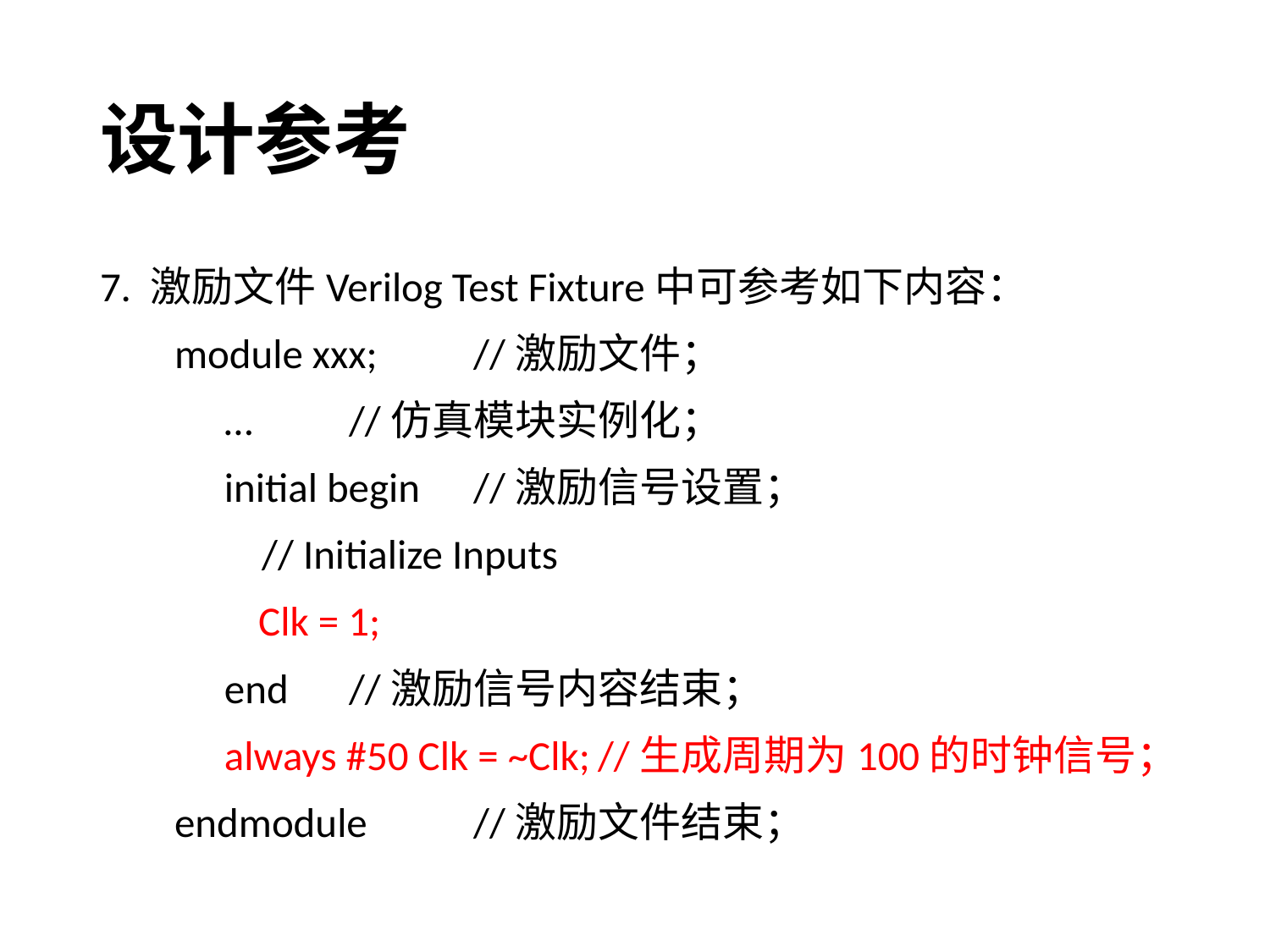

# 设计参考
7. 激励文件Verilog Test Fixture中可参考如下内容：
        module xxx;		//激励文件；
	…			//仿真模块实例化；
	initial begin		//激励信号设置；
	    // Initialize Inputs
                 Clk = 1;
	end			//激励信号内容结束；
	always #50 Clk = ~Clk;	//生成周期为100的时钟信号；
        endmodule		//激励文件结束；